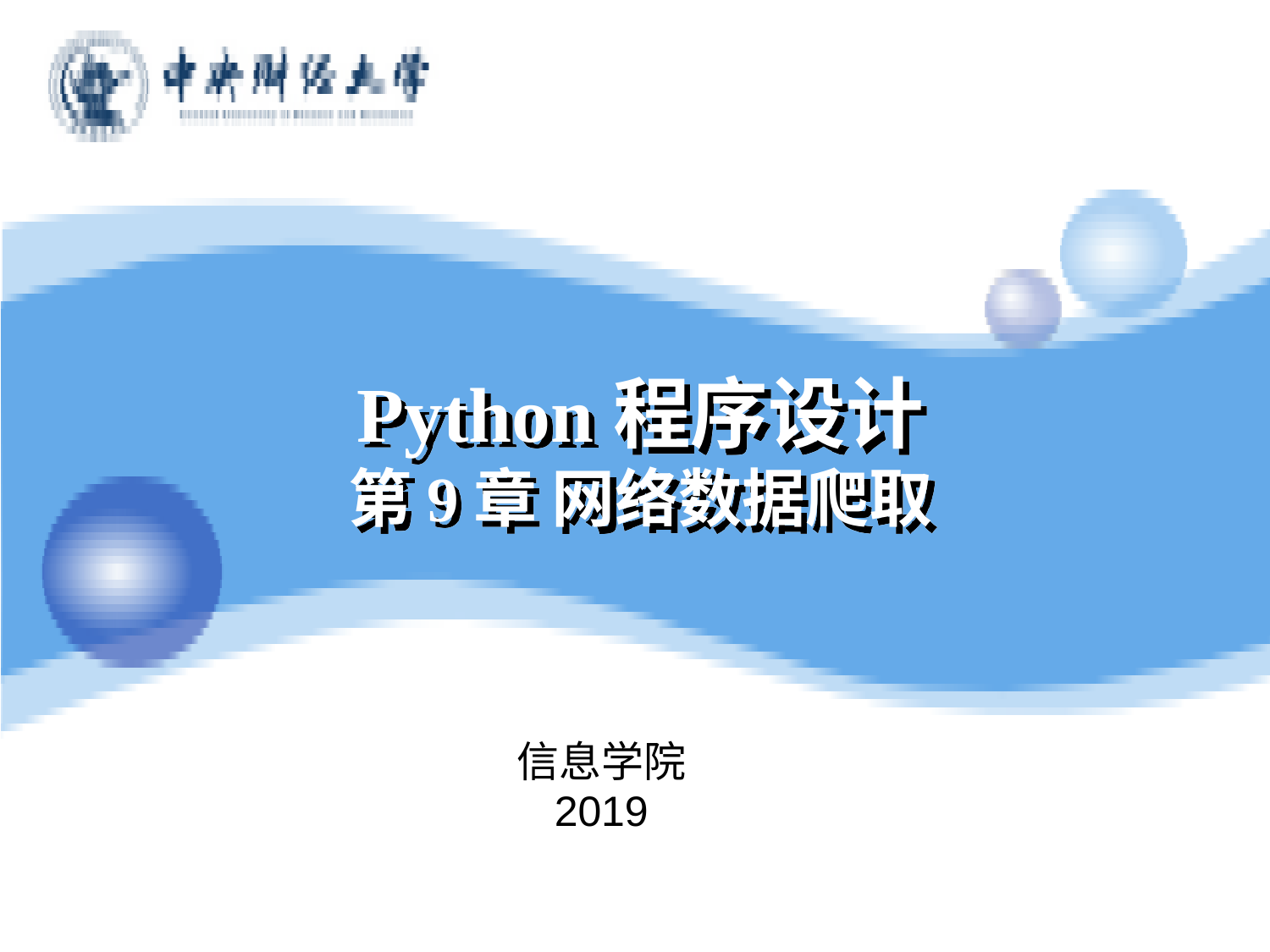

# Python程序设计 第5章 函数
Python程序设计
第9章 网络数据爬取
信息学院
2019